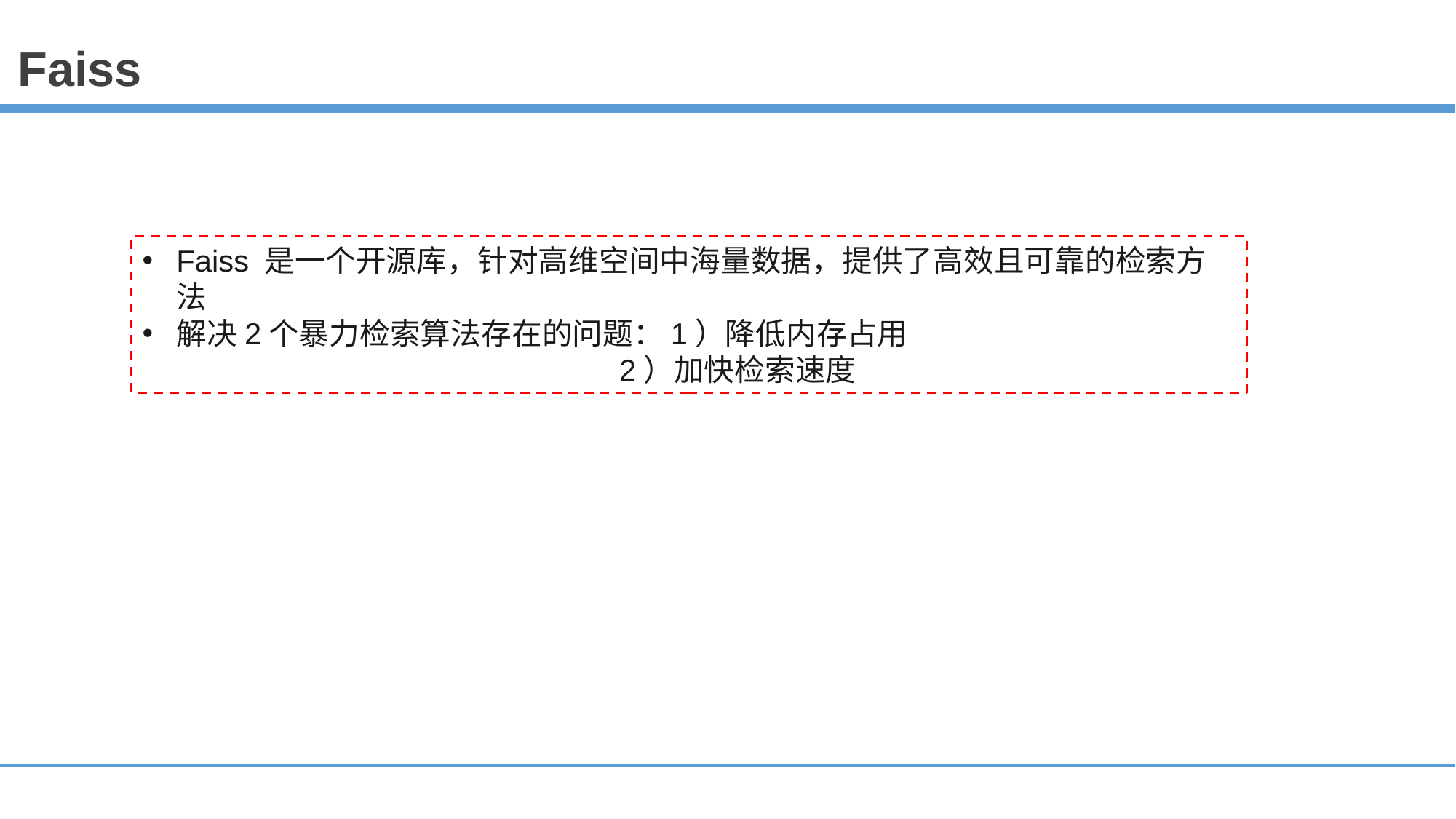

Faiss
Faiss 是一个开源库，针对高维空间中海量数据，提供了高效且可靠的检索方法
解决2个暴力检索算法存在的问题：1）降低内存占用
                                                         2）加快检索速度